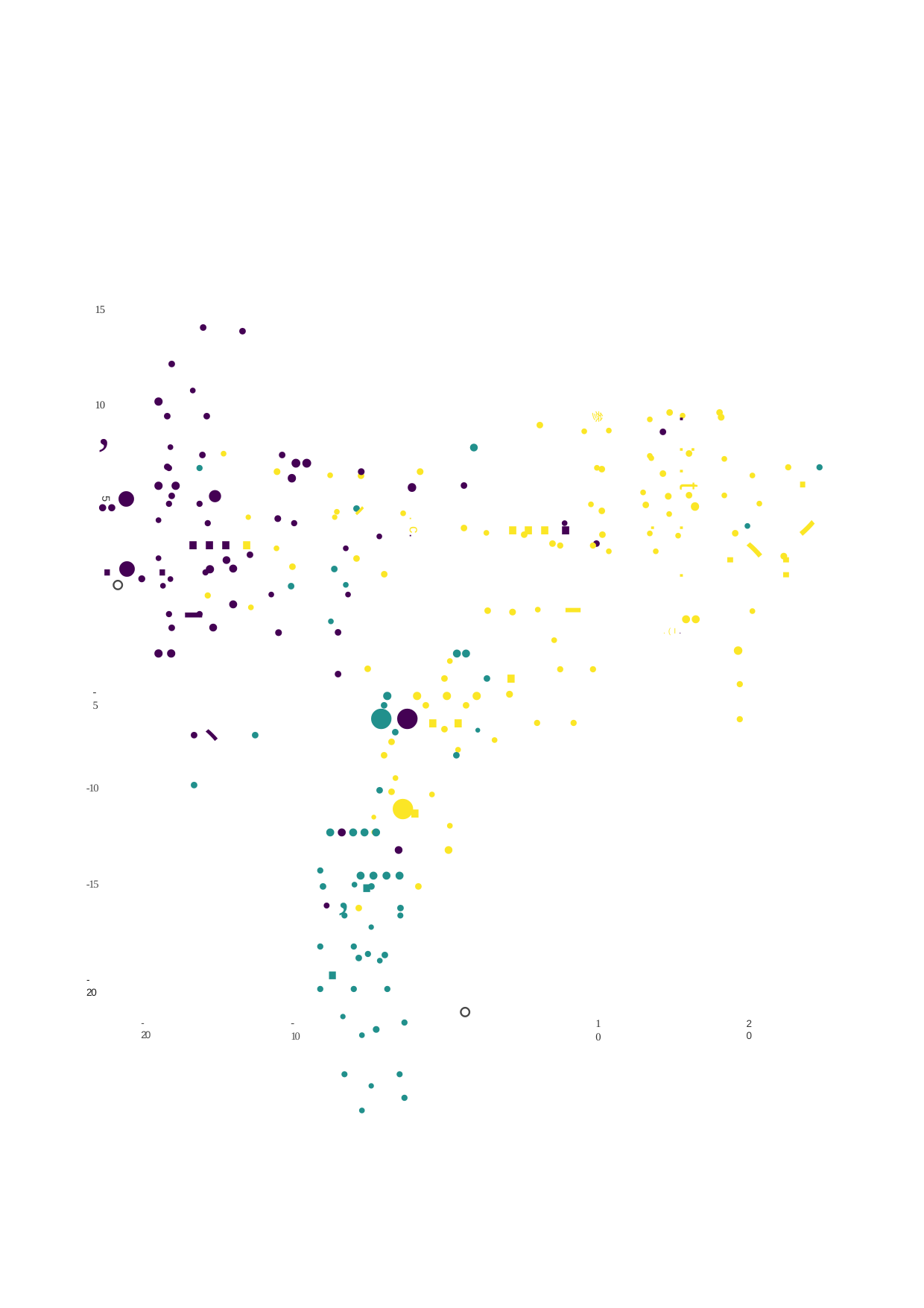

．
15
．
．．．．．
.．..．...
．．．
．
,	•••．•·•• ·
10
．
．	．．．
．．．．．．．．
．．．．参．．．
.
．．．．．．．．
．.、．
．
••
．．．
:
••．
••••．•••
....．-.
．．．、．
．．．．
. t
．．
....-.
．．．．． ．
．．．
•••••．
．．．
5
．．
．
．
. c.
、．
. .
••．••
．．
．
．．．．．
••
．••
.. .
．
.
。
．．．．．
． ．．••．
••
....·
.(I.
．
••
．．．
．．．．
••···: •·
-5
．
．、．．
．．
．
．．．．
．
-10
•••••
•．••．•••
.,··
．
．．
••••
．．．
-15
••••．•••
．
•．•．•
-20
。
-10
10
-20
20